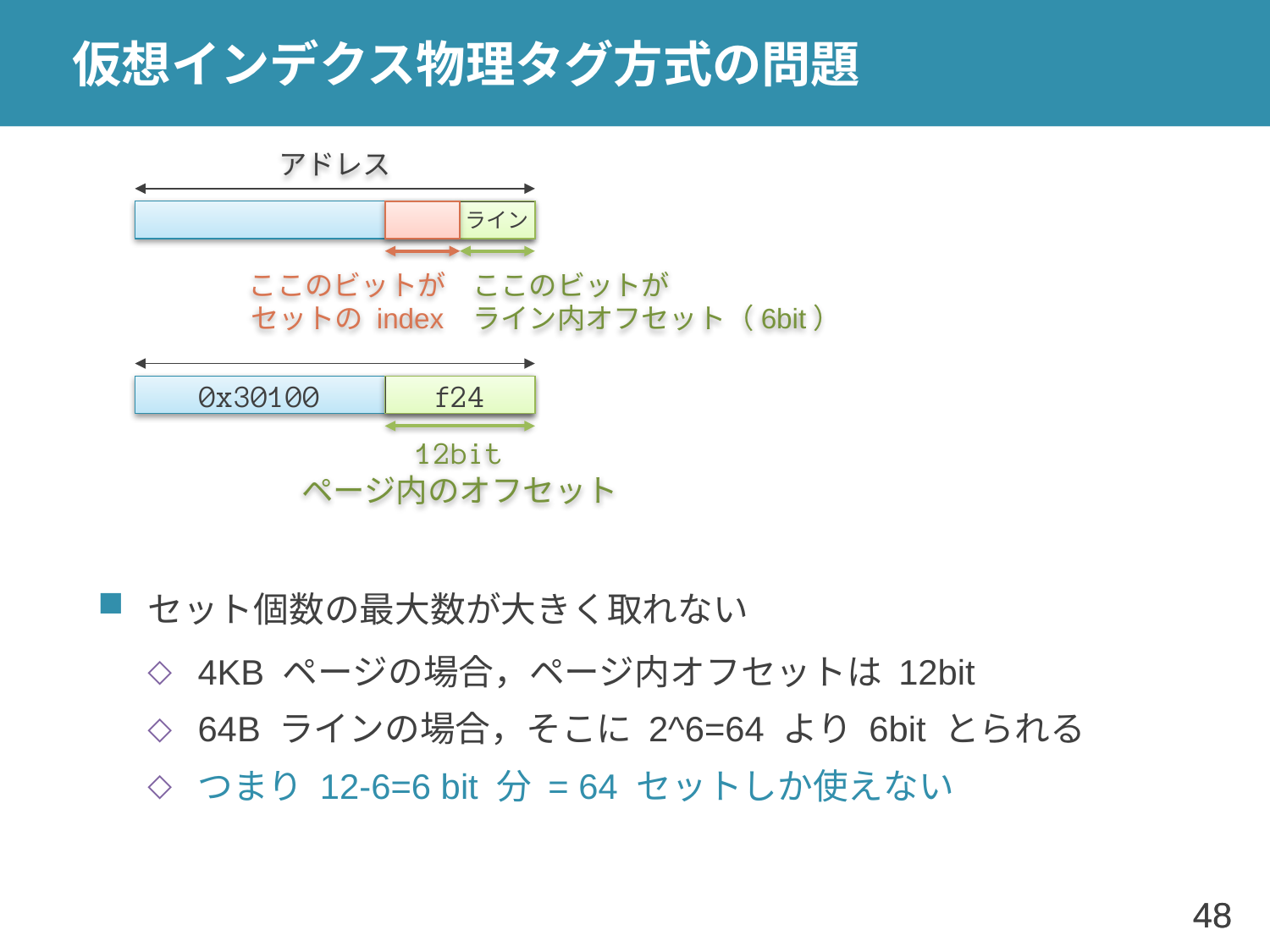

# 仮想インデクス物理タグ方式の問題
アドレス

ライン

ここのビットが
セットの index
ここのビットが
ライン内オフセット（6bit）
   0x30100
f24
12bit
ページ内のオフセット
セット個数の最大数が大きく取れない
4KB ページの場合，ページ内オフセットは 12bit
64B ラインの場合，そこに 2^6=64 より 6bit とられる
つまり 12-6=6 bit 分 = 64 セットしか使えない